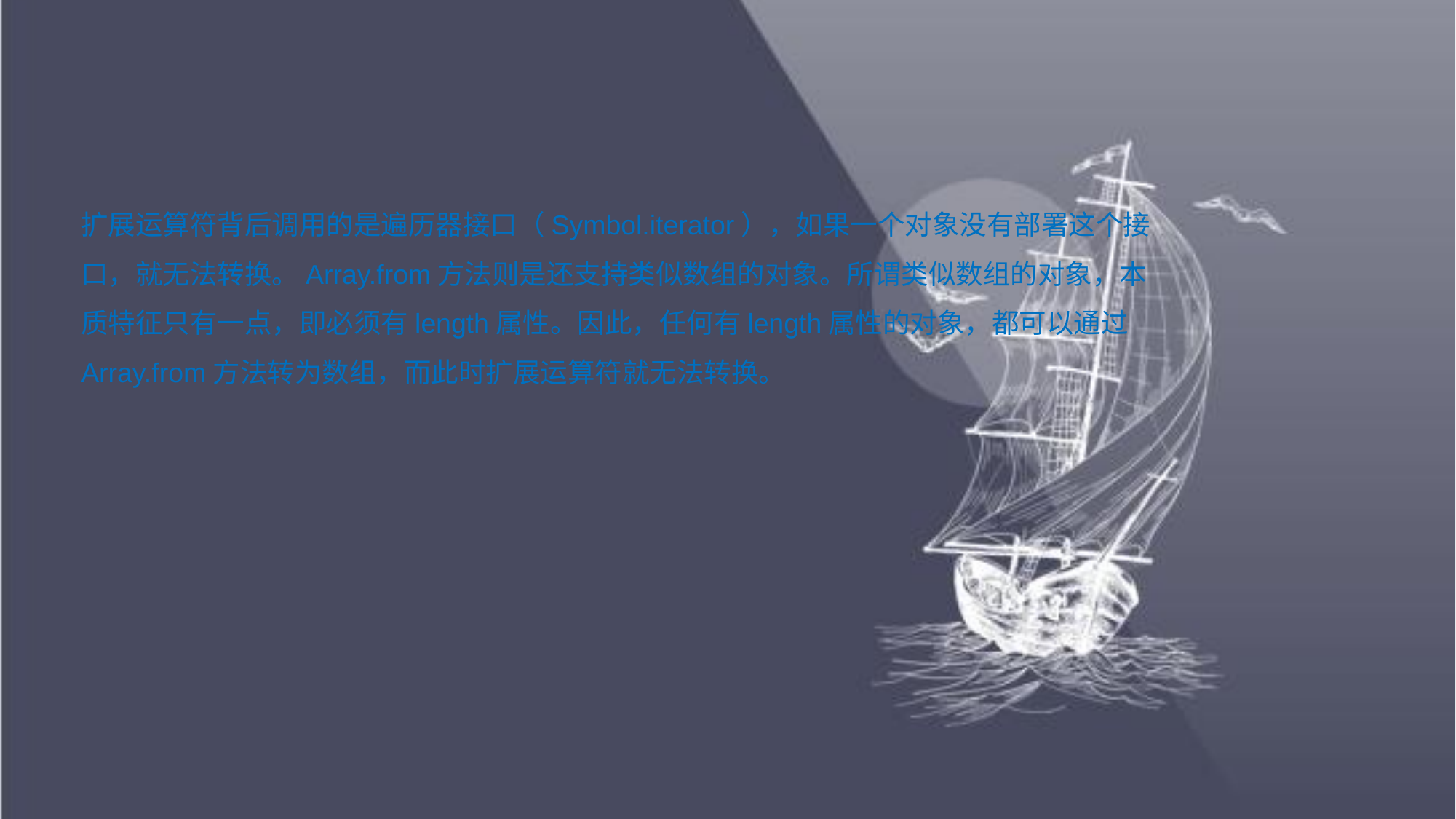

扩展运算符背后调用的是遍历器接口（Symbol.iterator），如果一个对象没有部署这个接口，就无法转换。Array.from方法则是还支持类似数组的对象。所谓类似数组的对象，本质特征只有一点，即必须有length属性。因此，任何有length属性的对象，都可以通过Array.from方法转为数组，而此时扩展运算符就无法转换。